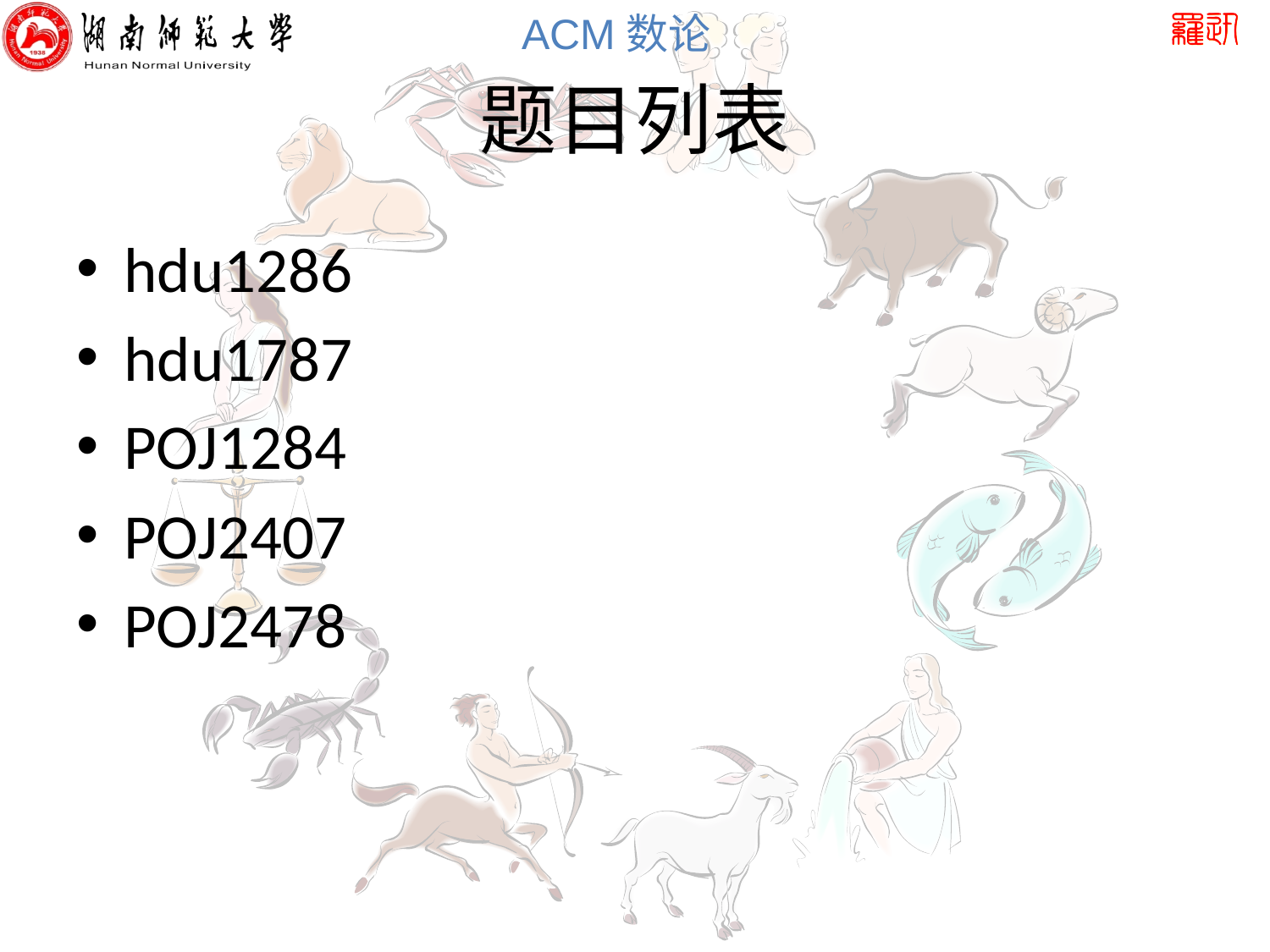

# 题目列表
hdu1286
hdu1787
POJ1284
POJ2407
POJ2478